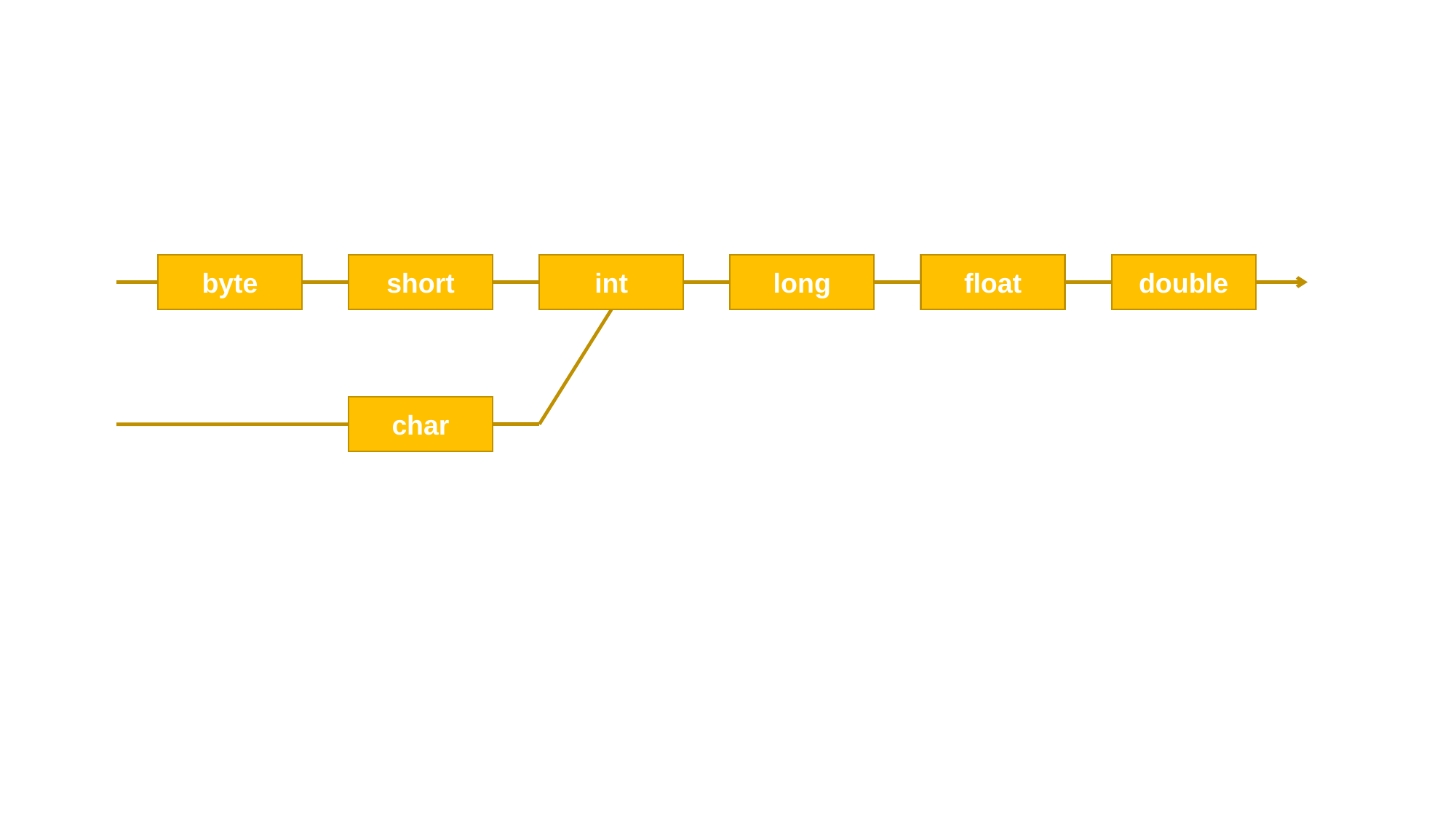

規模小さい
規模大きい
byte
short
int
long
float
double
char